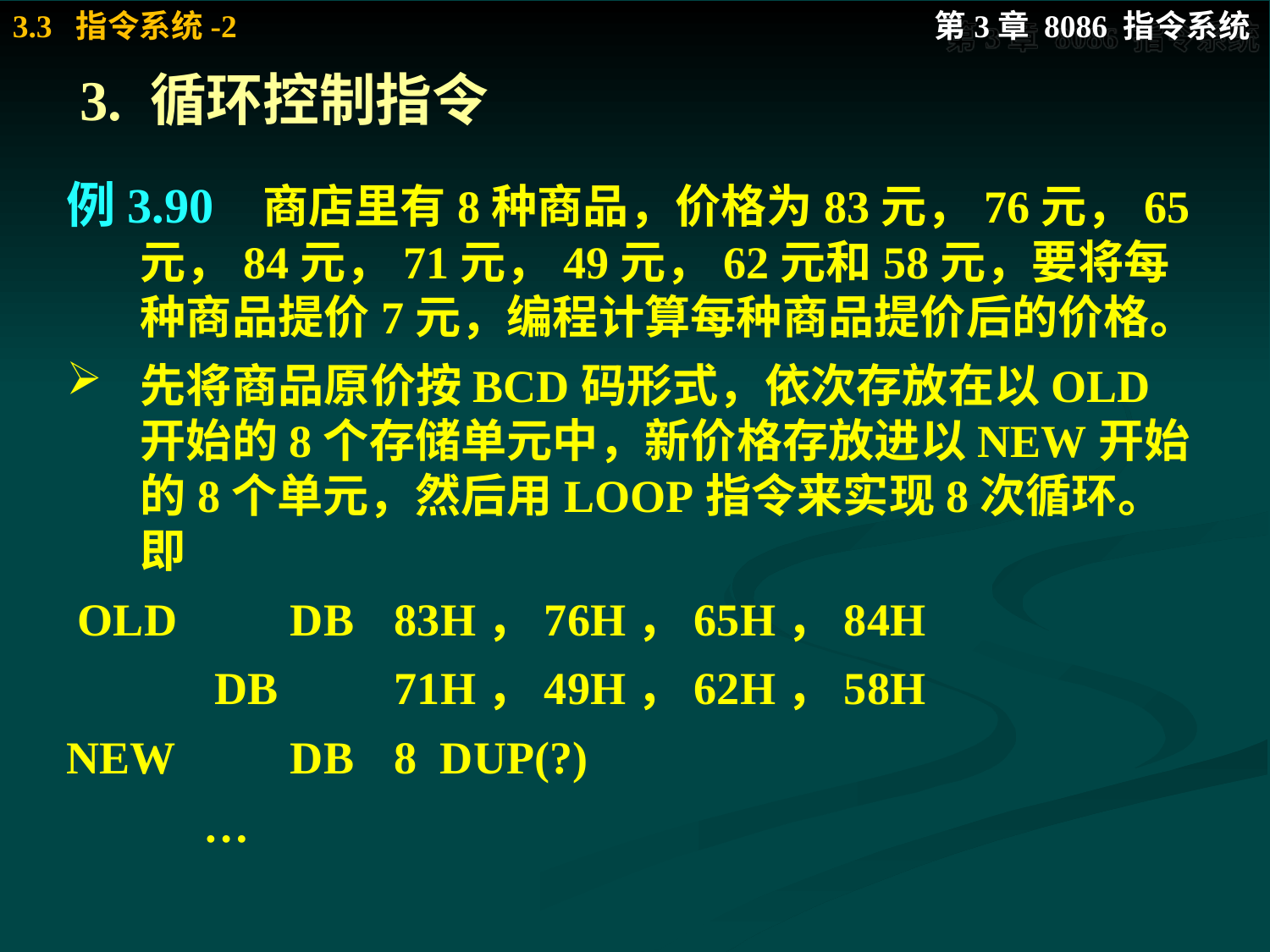

# 3. 循环控制指令
例3.90   商店里有8种商品，价格为83元，76元，65元，84元，71元，49元，62元和58元，要将每种商品提价7元，编程计算每种商品提价后的价格。
先将商品原价按BCD码形式，依次存放在以OLD开始的8个存储单元中，新价格存放进以NEW开始的8个单元，然后用LOOP指令来实现8次循环。即
 OLD	  DB	83H，76H，65H，84H
             DB	71H，49H，62H，58H
NEW 	  DB	8  DUP(?)
            …